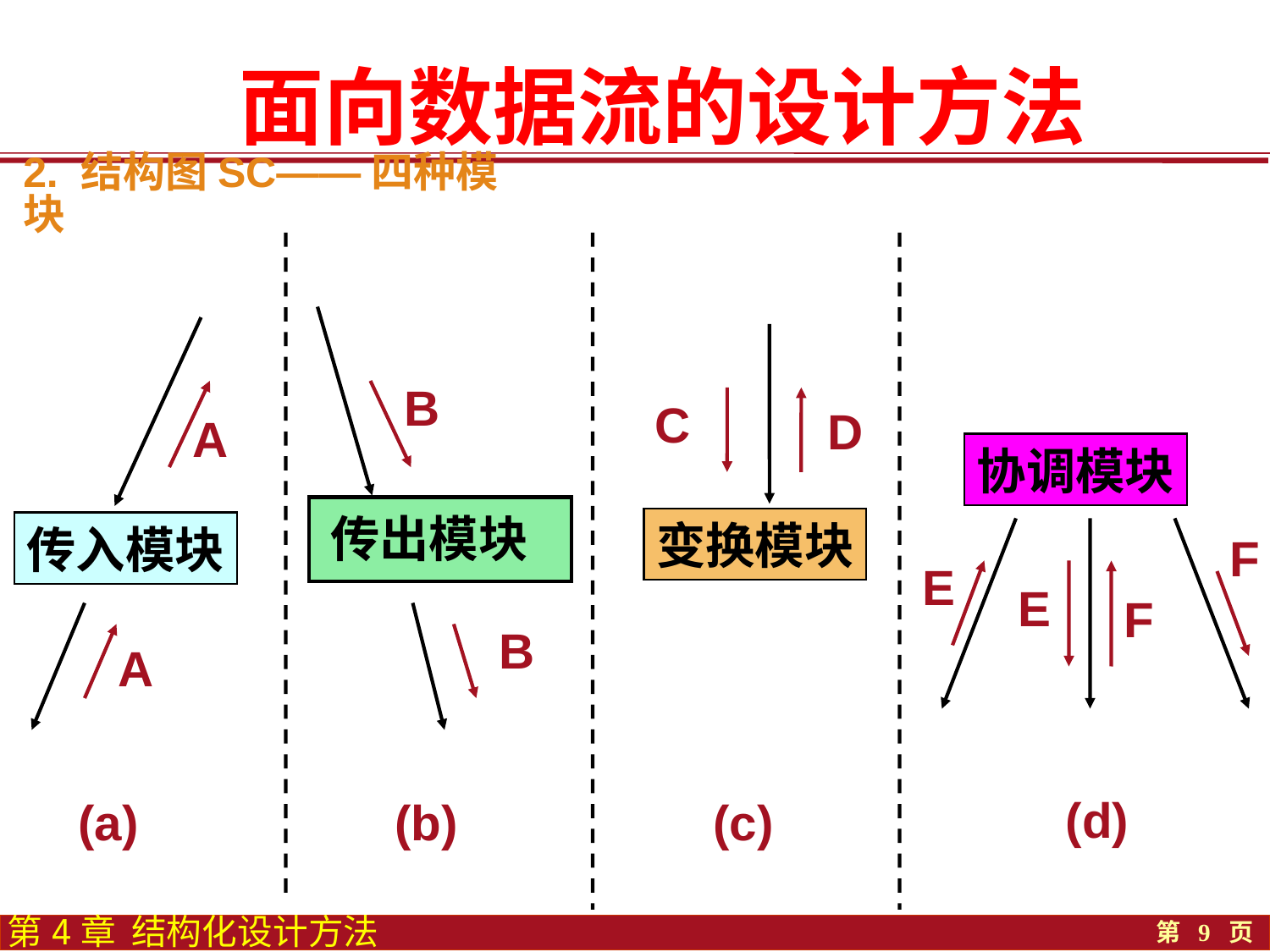

面向数据流的设计方法
2. 结构图SC——四种模块

B

C

D
A
协调模块

传出模块
变换模块
传入模块

F
E

E

F

B

A
(d)
(a)
(b)
(c)